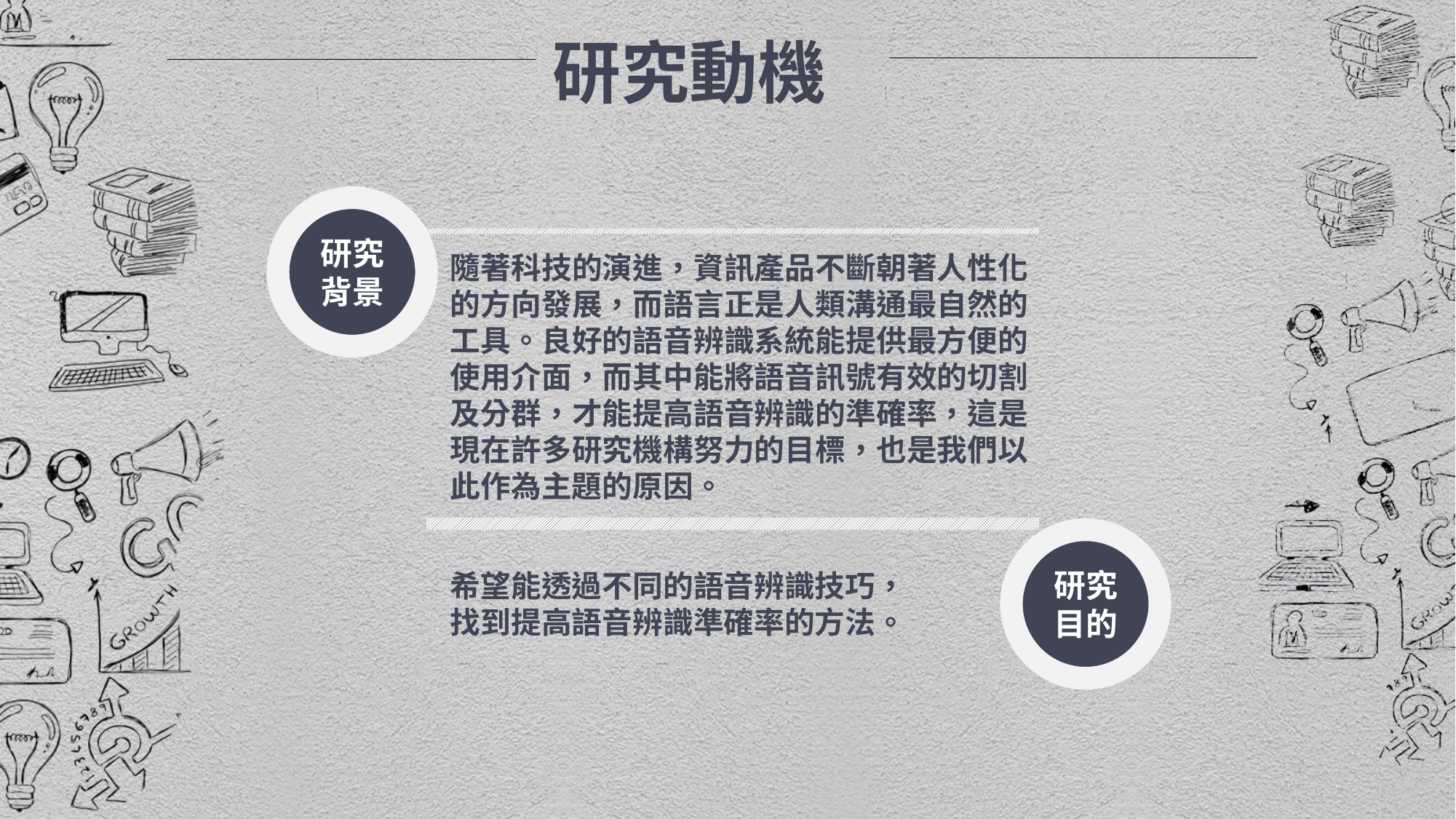

研究動機
研究背景

隨著科技的演進，資訊產品不斷朝著人性化的方向發展，而語言正是人類溝通最自然的工具。良好的語音辨識系統能提供最方便的使用介面，而其中能將語音訊號有效的切割及分群，才能提高語音辨識的準確率，這是現在許多研究機構努力的目標，也是我們以此作為主題的原因。

研究目的
希望能透過不同的語音辨識技巧，
找到提高語音辨識準確率的方法。